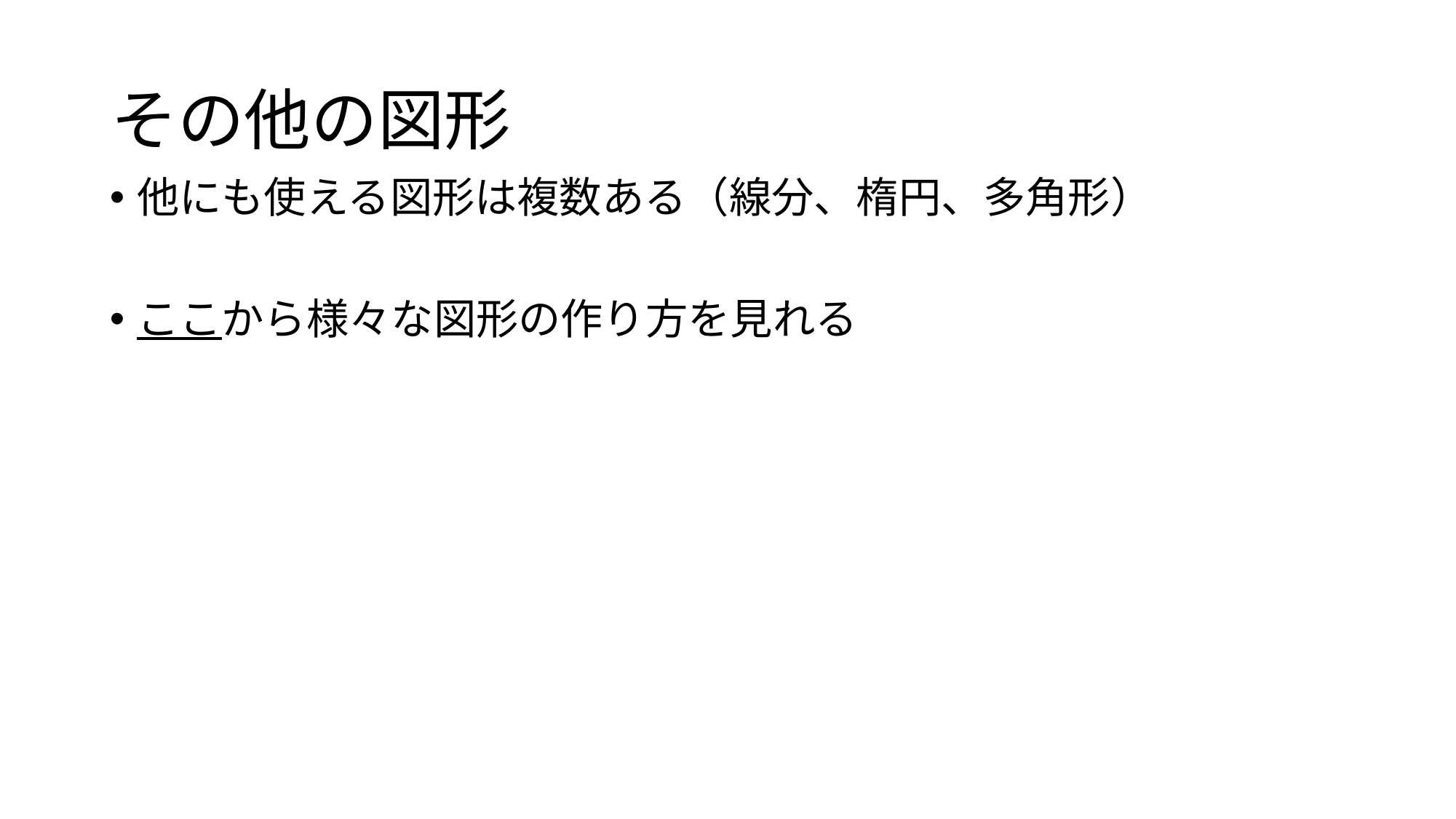

# その他の図形
他にも使える図形は複数ある（線分、楕円、多角形）

ここから様々な図形の作り方を見れる